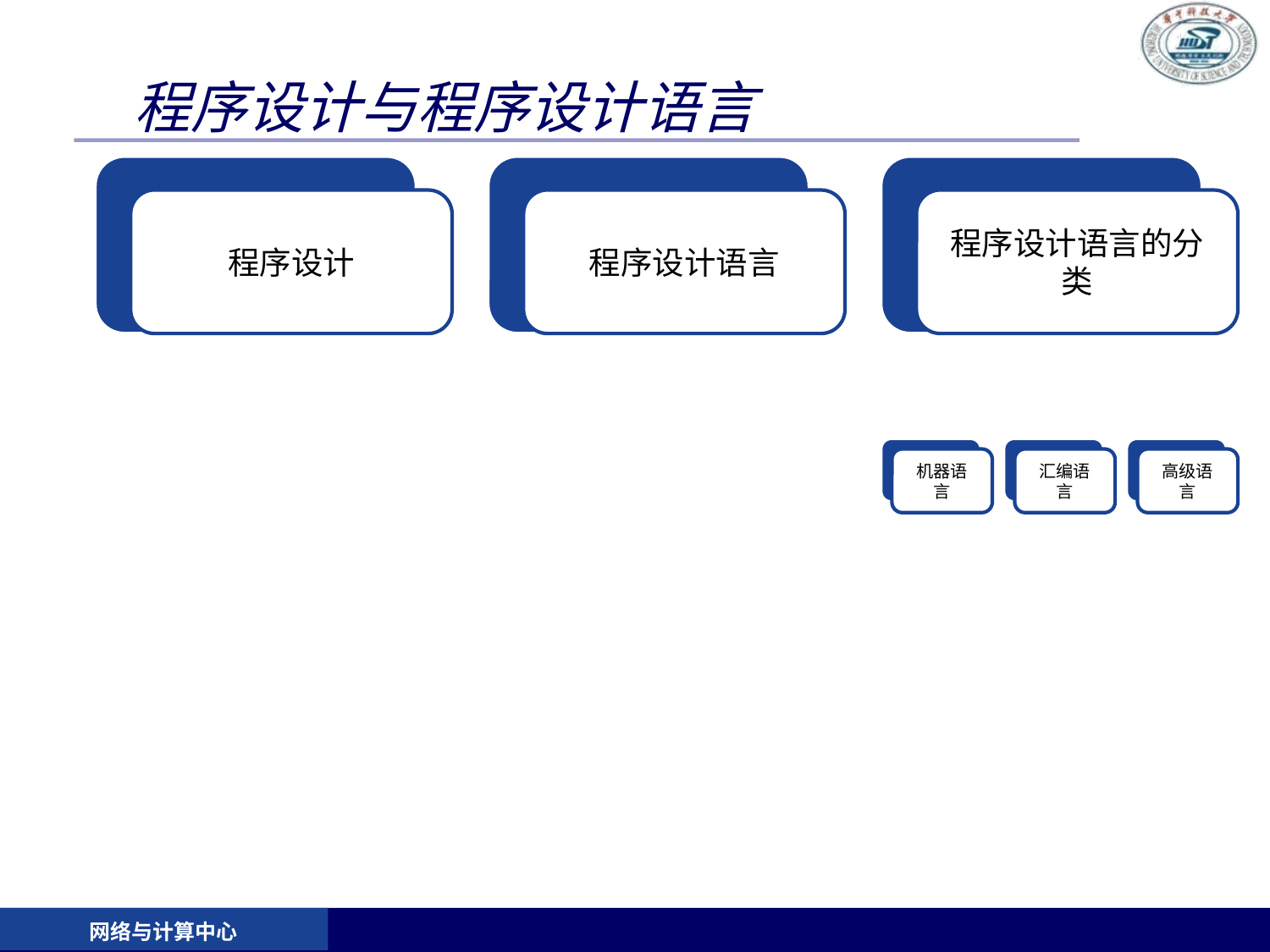

# 程序设计与程序设计语言
程序设计
程序设计语言的分类
机器语言
汇编语言
高级语言
程序设计语言
网络与计算中心